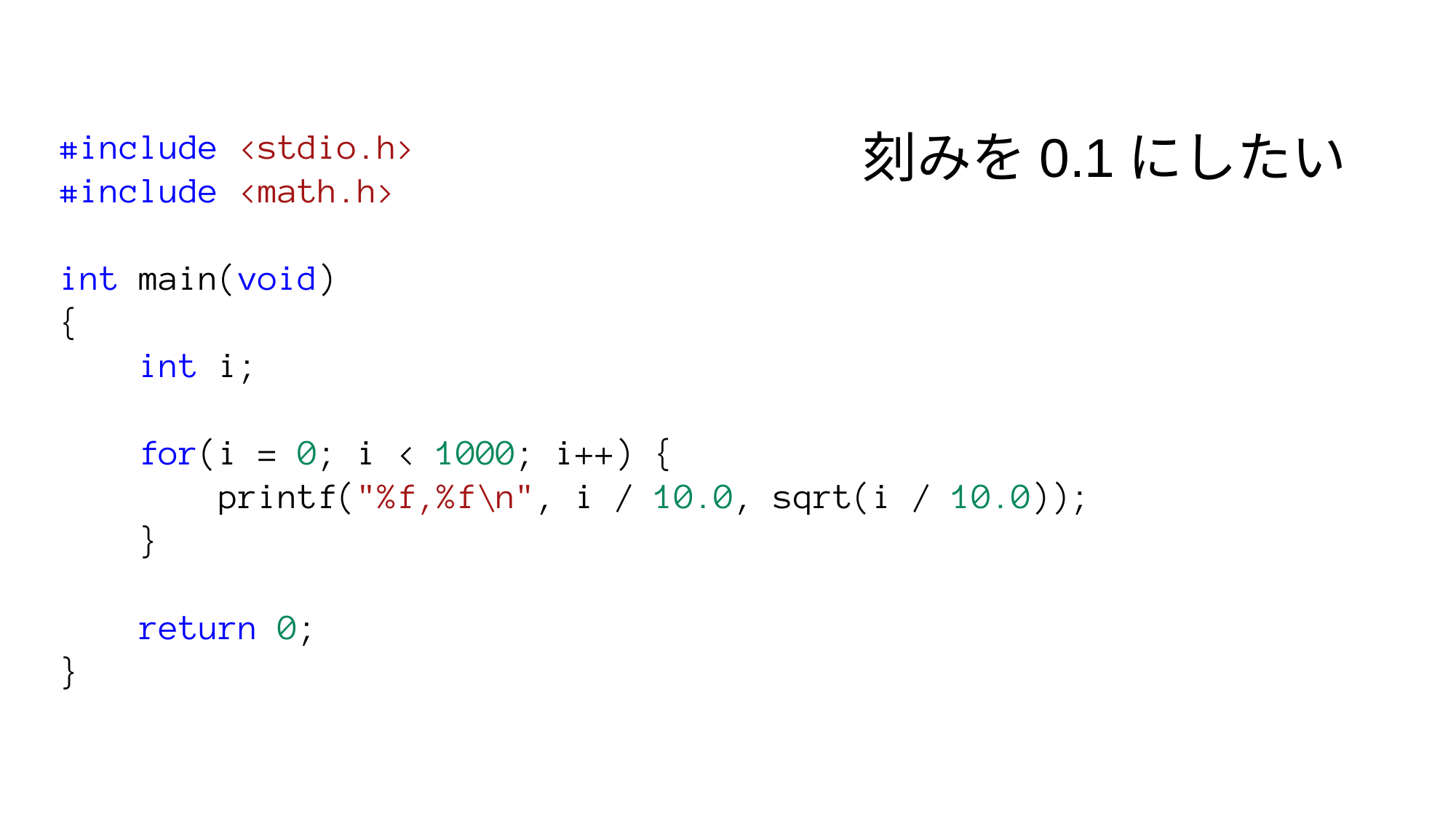

#include <stdio.h>
#include <math.h>
int main(void)
{
    int i;
    for(i = 0; i < 1000; i++) {
        printf("%f,%f\n", i / 10.0, sqrt(i / 10.0));
    }
    return 0;
}
刻みを0.1にしたい